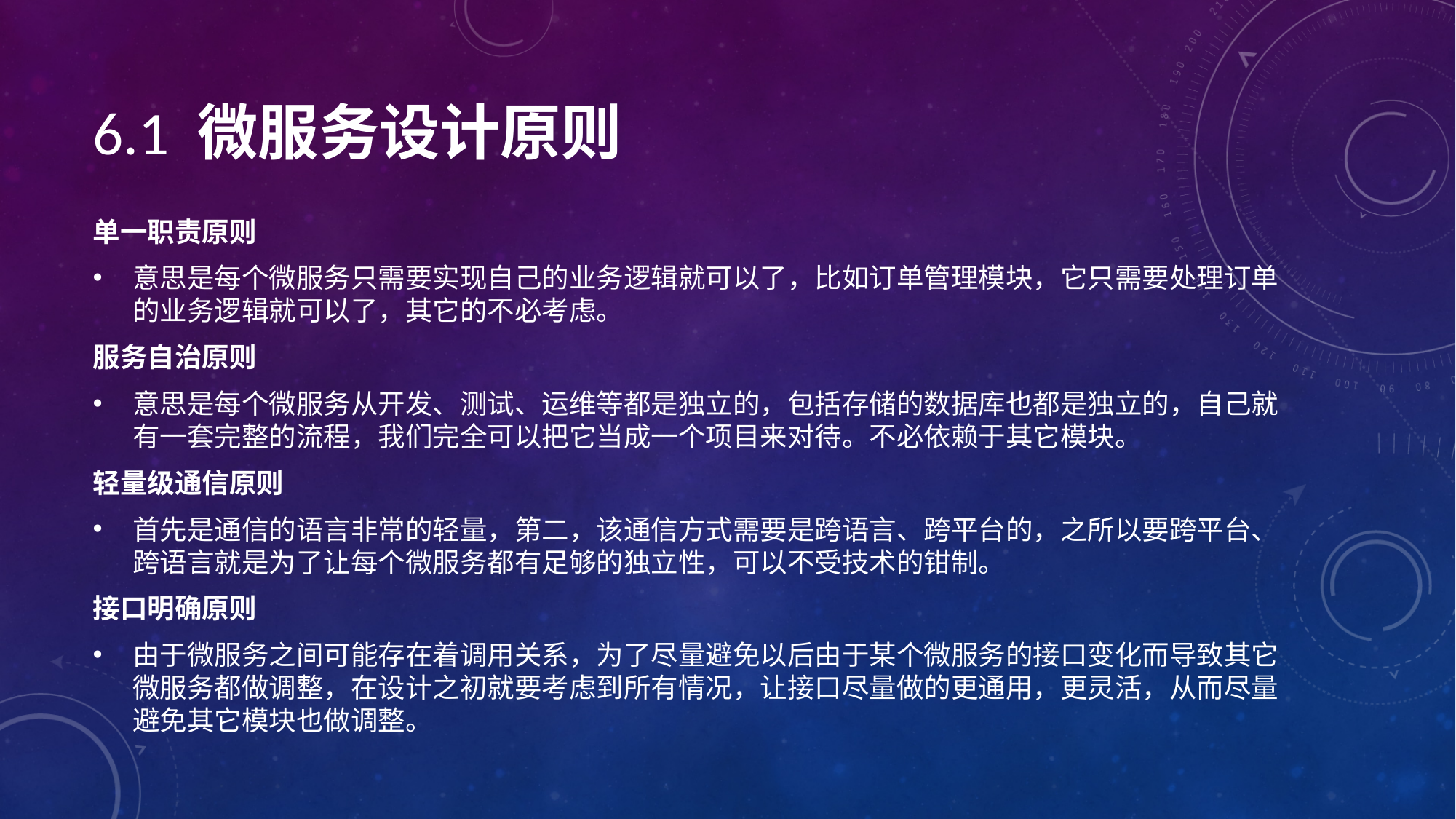

# 6.1 微服务设计原则
单一职责原则
意思是每个微服务只需要实现自己的业务逻辑就可以了，比如订单管理模块，它只需要处理订单的业务逻辑就可以了，其它的不必考虑。
服务自治原则
意思是每个微服务从开发、测试、运维等都是独立的，包括存储的数据库也都是独立的，自己就有一套完整的流程，我们完全可以把它当成一个项目来对待。不必依赖于其它模块。
轻量级通信原则
首先是通信的语言非常的轻量，第二，该通信方式需要是跨语言、跨平台的，之所以要跨平台、跨语言就是为了让每个微服务都有足够的独立性，可以不受技术的钳制。
接口明确原则
由于微服务之间可能存在着调用关系，为了尽量避免以后由于某个微服务的接口变化而导致其它微服务都做调整，在设计之初就要考虑到所有情况，让接口尽量做的更通用，更灵活，从而尽量避免其它模块也做调整。